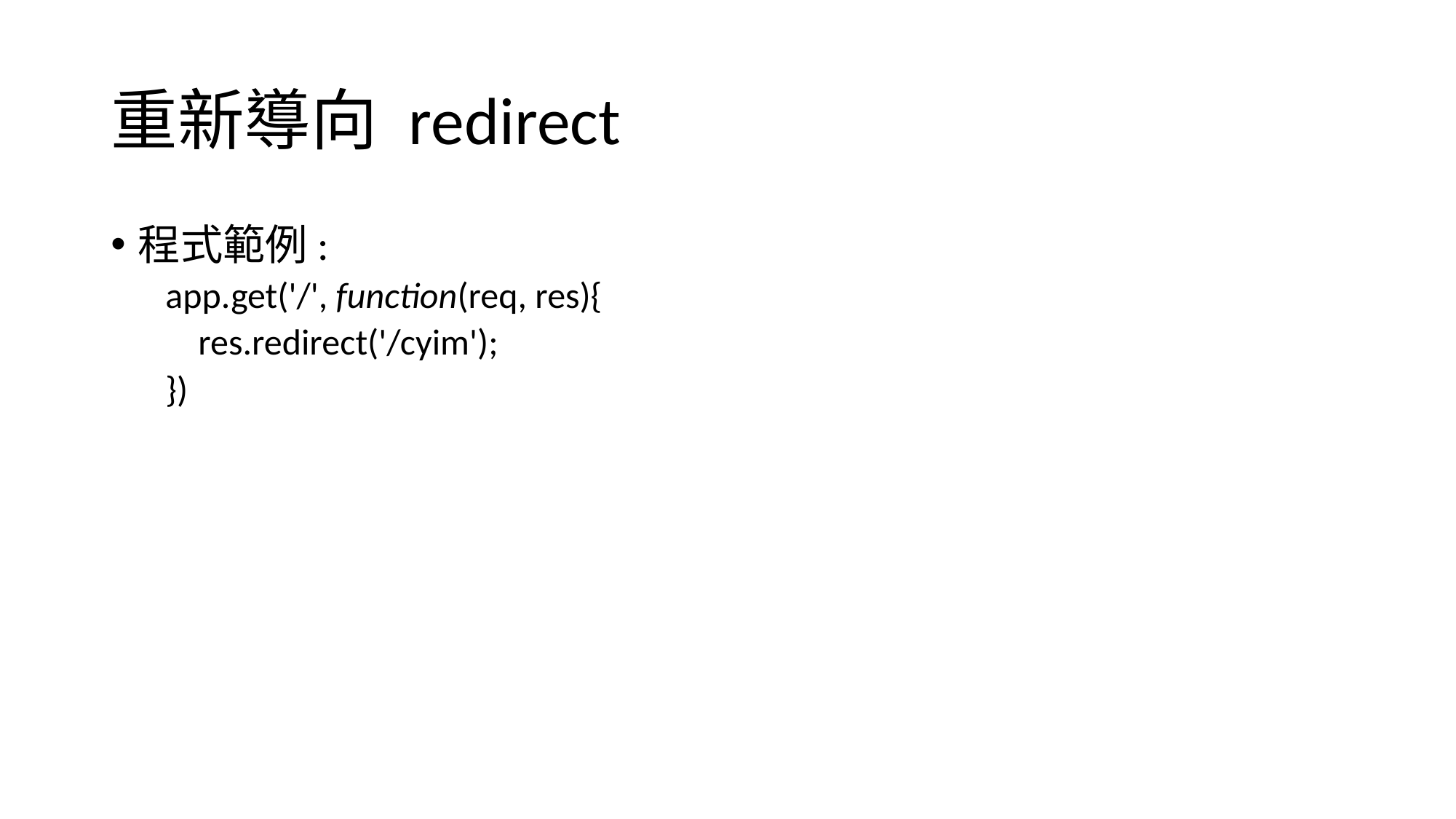

# 重新導向 redirect
程式範例:
app.get('/', function(req, res){
    res.redirect('/cyim');
})